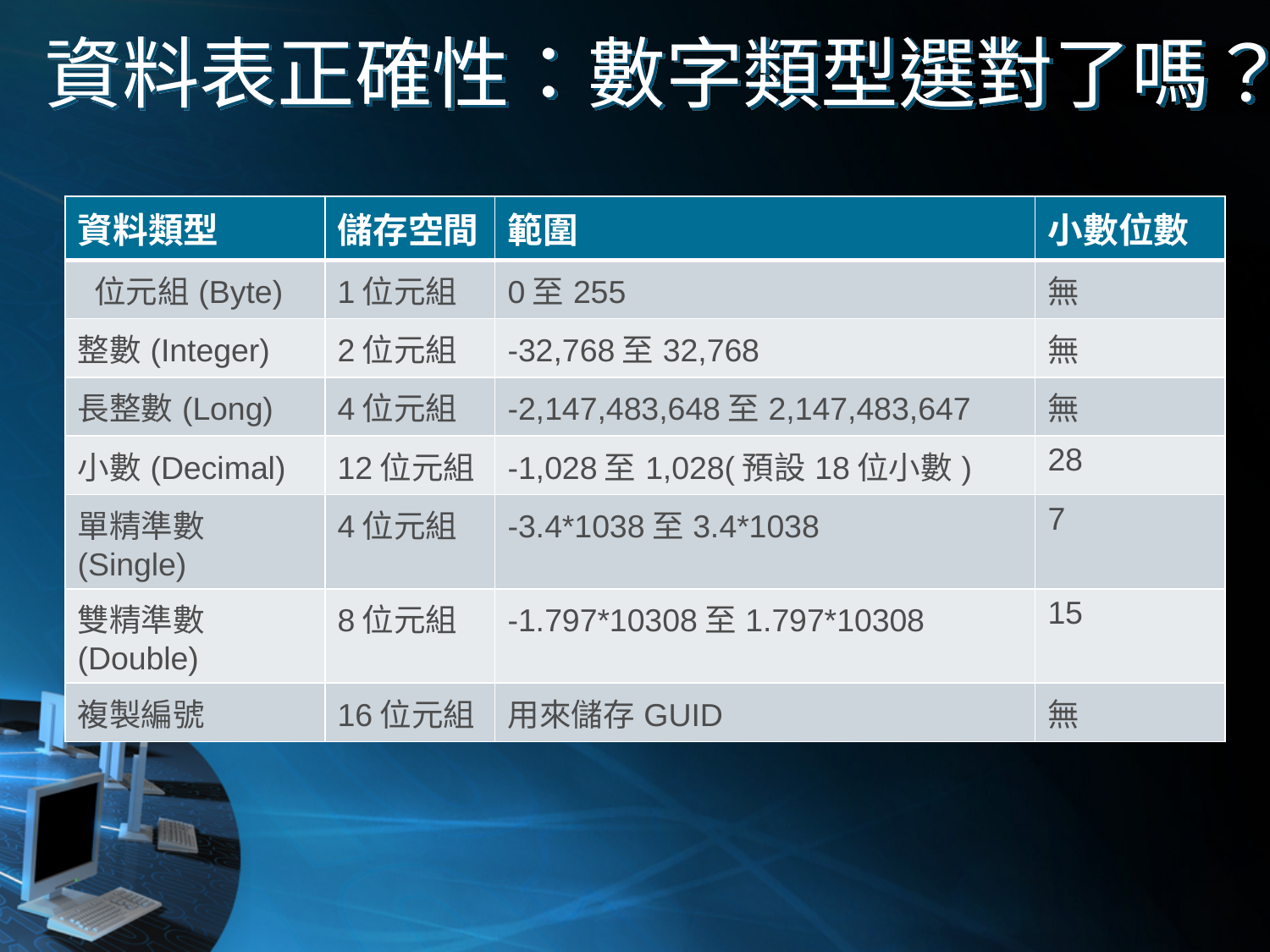

# 資料表正確性：數字類型選對了嗎？
| 資料類型 | 儲存空間 | 範圍 | 小數位數 |
| --- | --- | --- | --- |
| 位元組(Byte) | 1位元組 | 0至255 | 無 |
| 整數(Integer) | 2位元組 | -32,768至32,768 | 無 |
| 長整數(Long) | 4位元組 | -2,147,483,648至2,147,483,647 | 無 |
| 小數(Decimal) | 12位元組 | -1,028至1,028(預設18位小數) | 28 |
| 單精準數(Single) | 4位元組 | -3.4\*1038至3.4\*1038 | 7 |
| 雙精準數(Double) | 8位元組 | -1.797\*10308至1.797\*10308 | 15 |
| 複製編號 | 16位元組 | 用來儲存GUID | 無 |